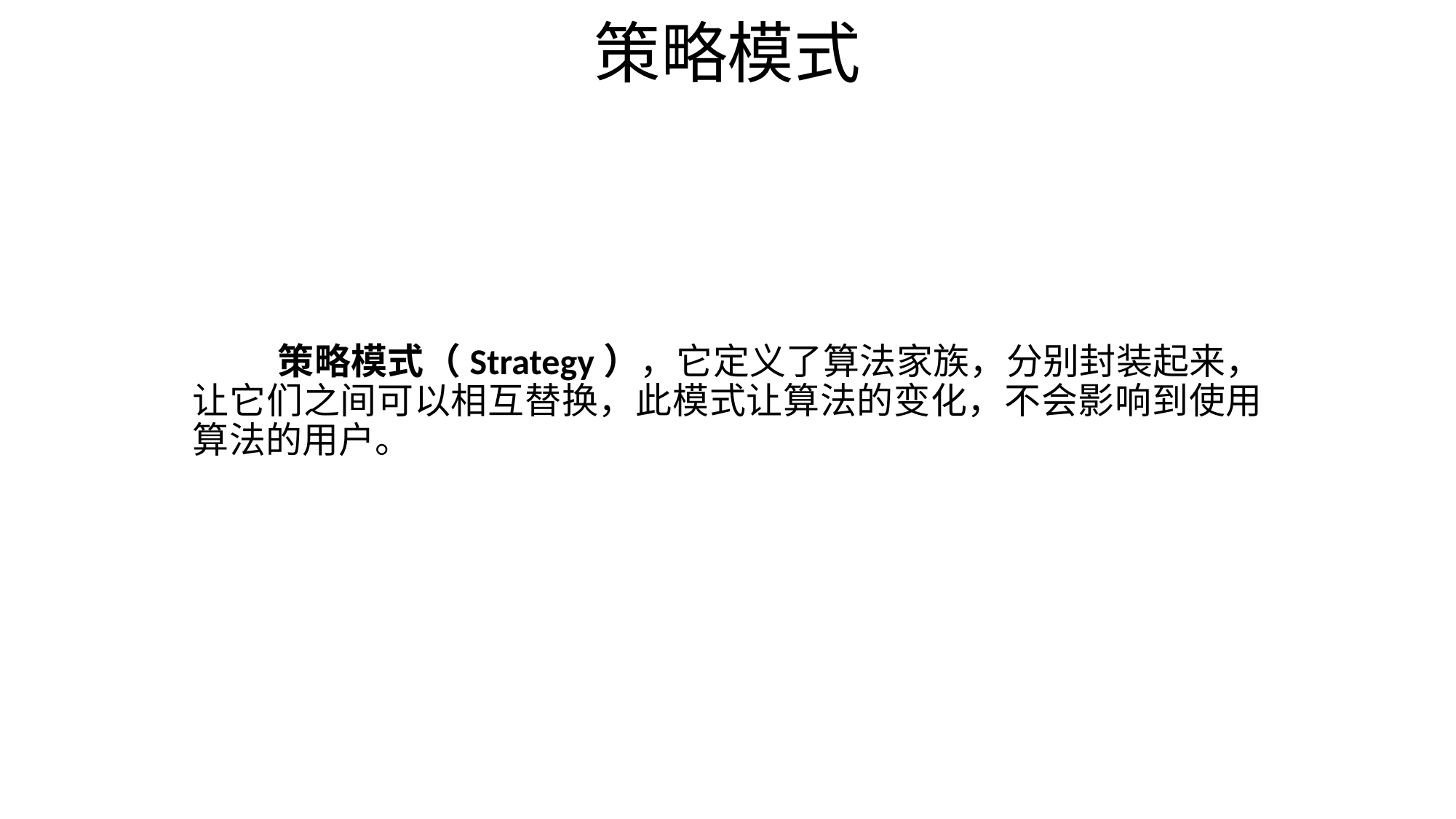

# 策略模式
         策略模式（Strategy），它定义了算法家族，分别封装起来，让它们之间可以相互替换，此模式让算法的变化，不会影响到使用算法的用户。